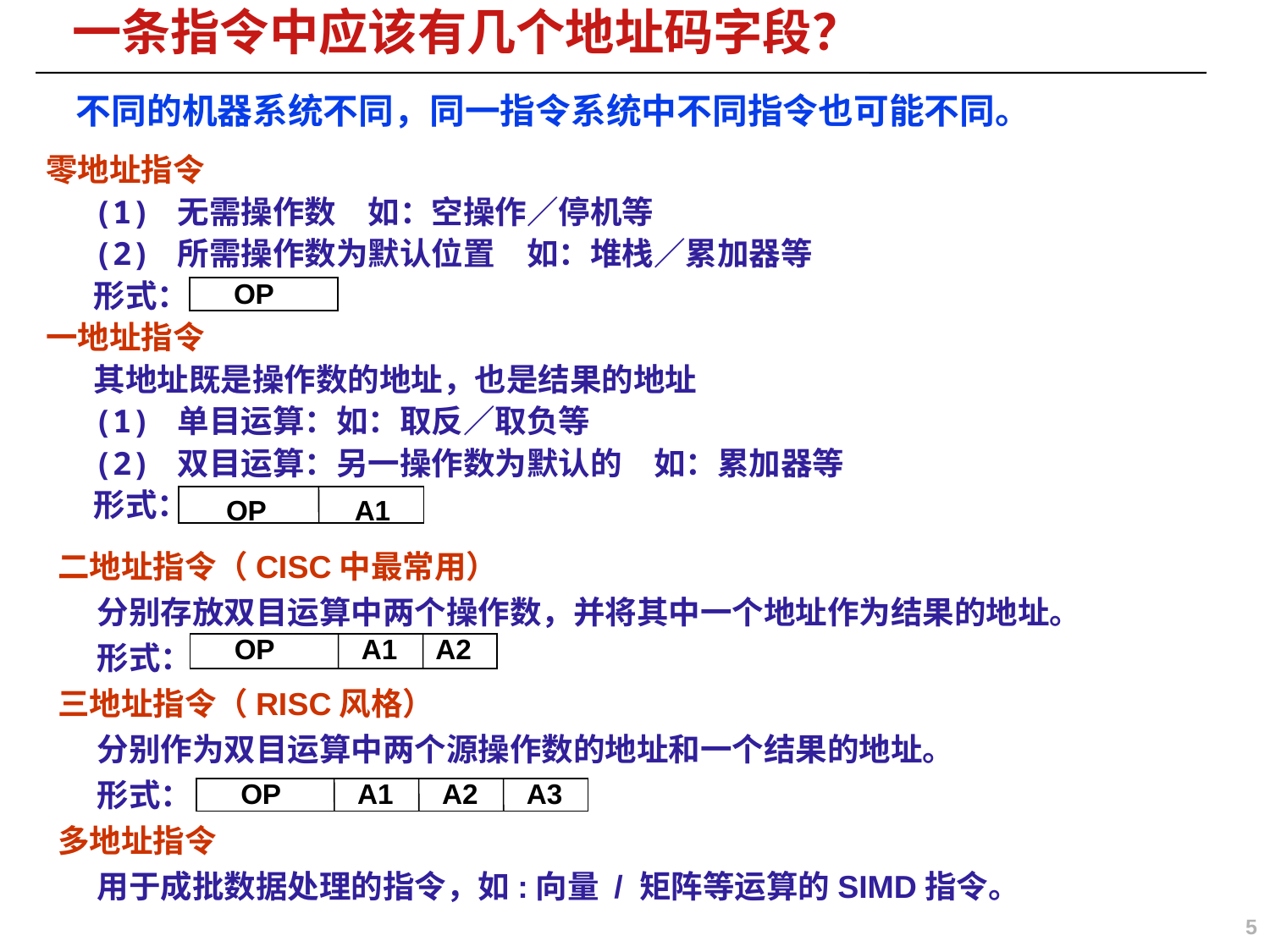

# 一条指令中应该有几个地址码字段？
不同的机器系统不同，同一指令系统中不同指令也可能不同。
零地址指令
(1) 无需操作数　如：空操作／停机等
(2) 所需操作数为默认位置　如：堆栈／累加器等
形式：
一地址指令
其地址既是操作数的地址，也是结果的地址
(1) 单目运算：如：取反／取负等
(2) 双目运算：另一操作数为默认的　如：累加器等
形式：
OP

OP

A1
二地址指令（CISC中最常用）
分别存放双目运算中两个操作数，并将其中一个地址作为结果的地址。
形式：
三地址指令（RISC风格）
分别作为双目运算中两个源操作数的地址和一个结果的地址。
形式：
多地址指令
用于成批数据处理的指令，如:向量 / 矩阵等运算的SIMD指令。
OP
A1
A2

OP
A1
A2
A3

5